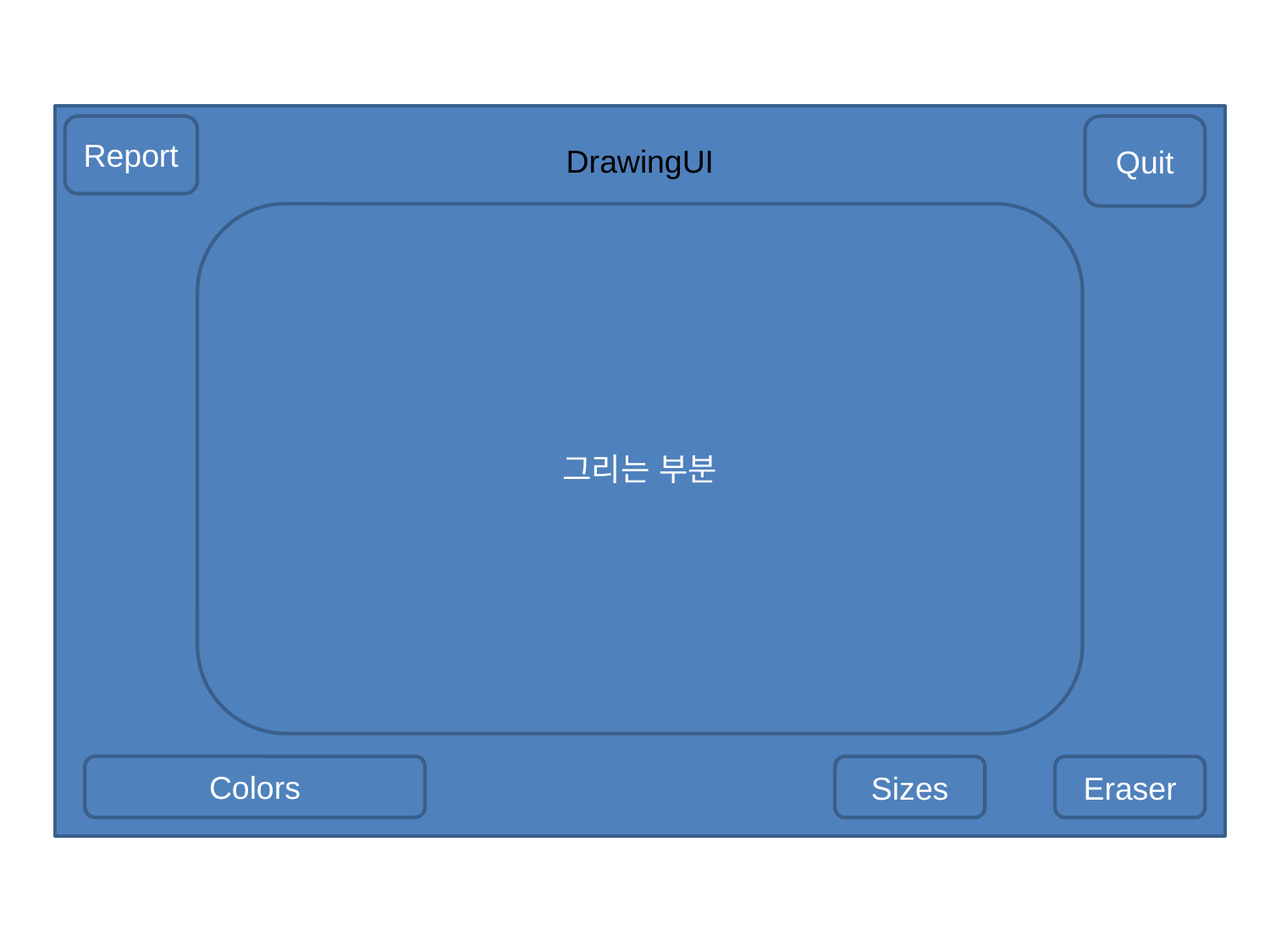

Report
Quit
DrawingUI
그리는 부분
Colors
Sizes
Eraser